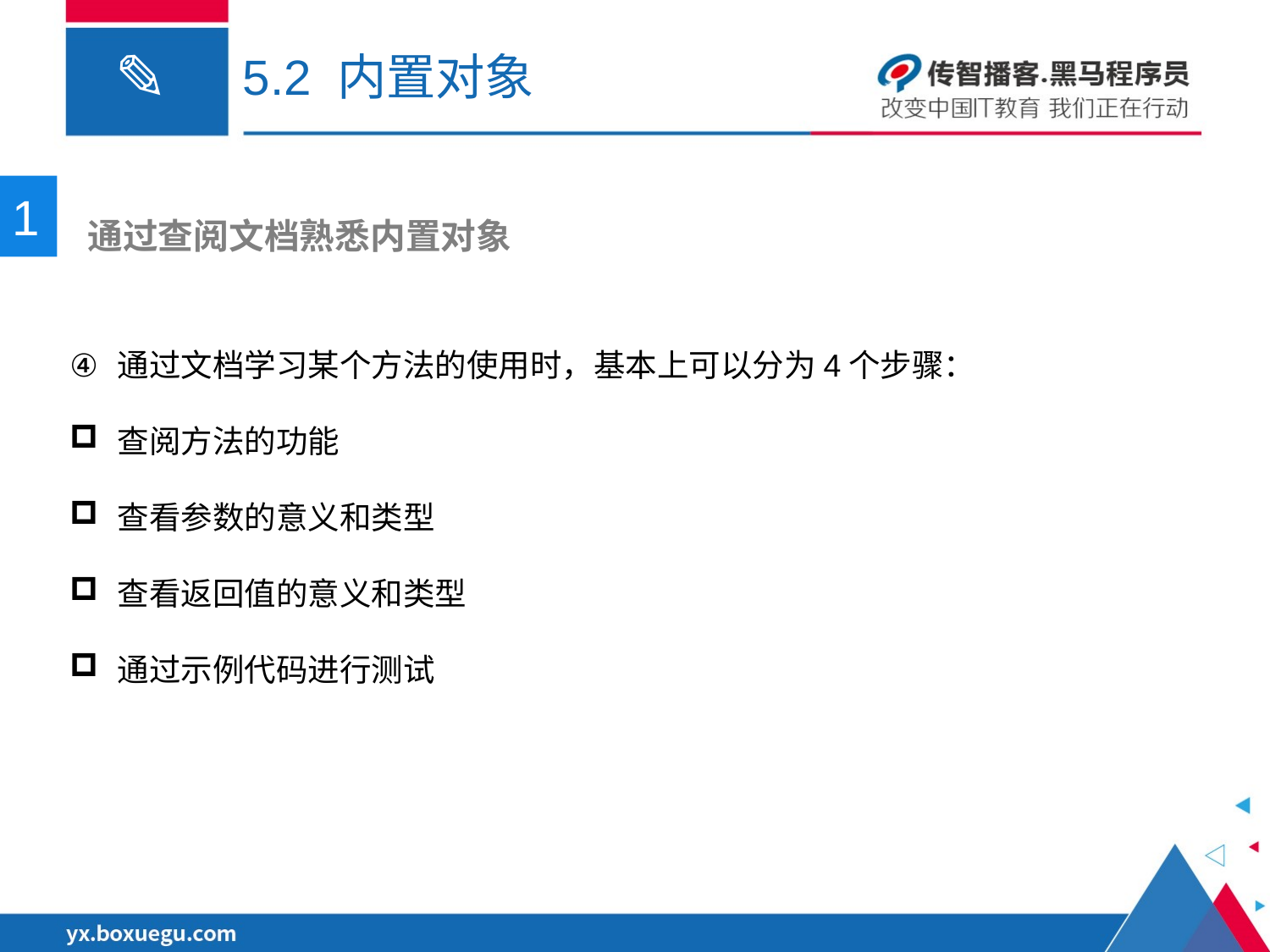

# 5.2 内置对象

1
  通过查阅文档熟悉内置对象
通过文档学习某个方法的使用时，基本上可以分为4个步骤：
查阅方法的功能
查看参数的意义和类型
查看返回值的意义和类型
通过示例代码进行测试